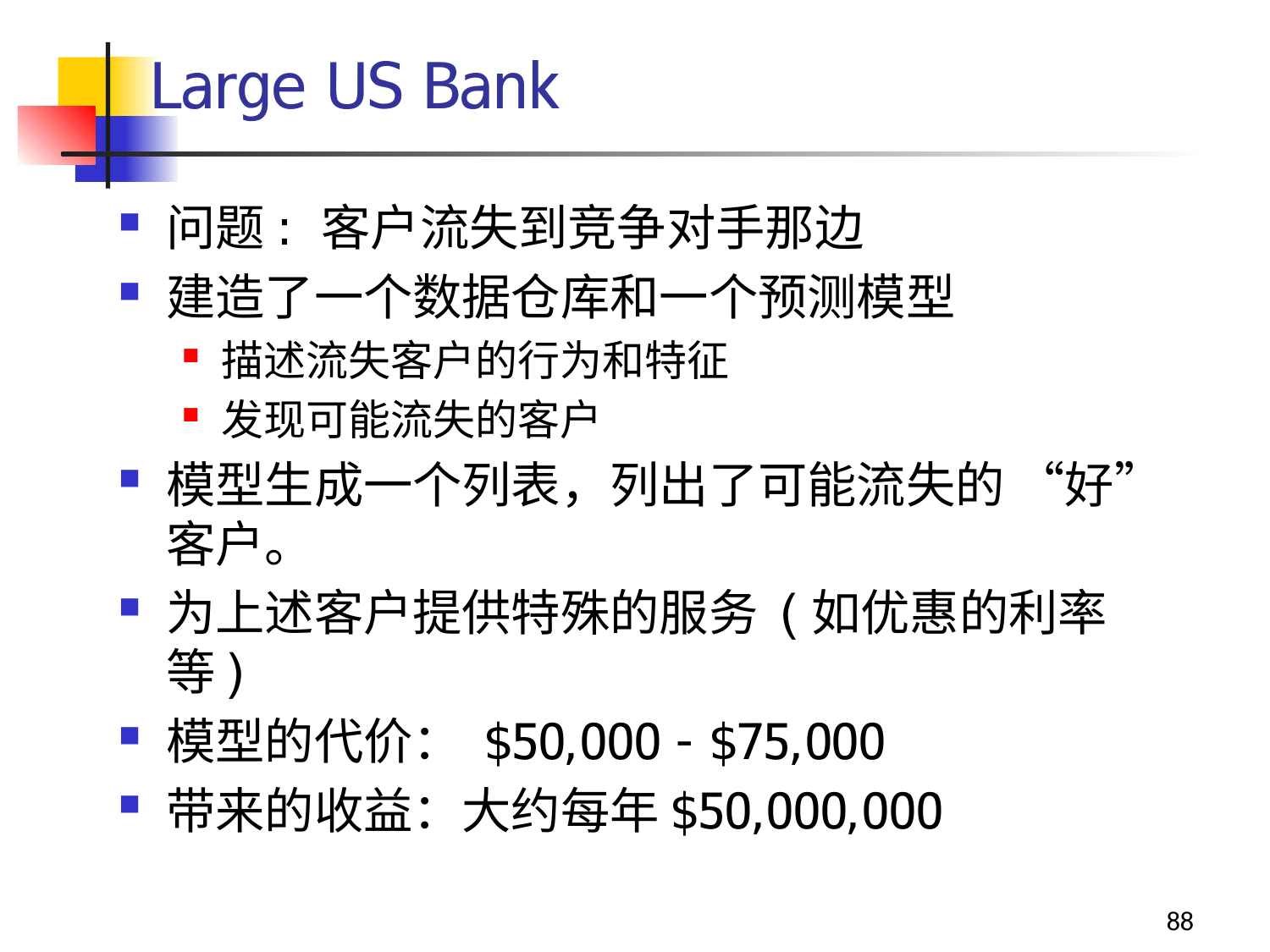

# Large US Bank
问题: 客户流失到竞争对手那边
建造了一个数据仓库和一个预测模型
描述流失客户的行为和特征
发现可能流失的客户
模型生成一个列表，列出了可能流失的 “好” 客户。
为上述客户提供特殊的服务 (如优惠的利率等)
模型的代价： $50,000 - $75,000
带来的收益：大约每年$50,000,000
88